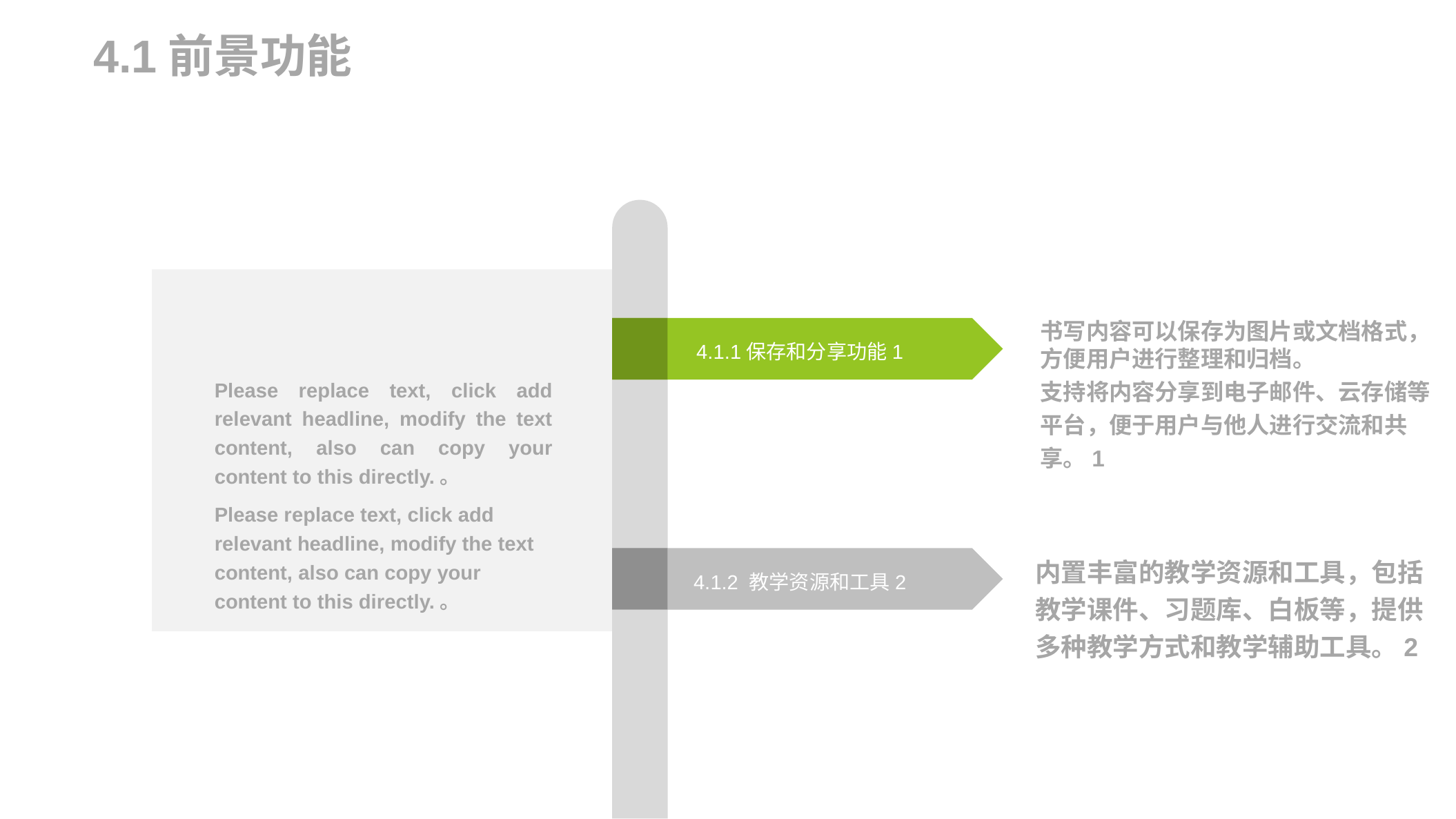

4.1前景功能

Please replace text, click add relevant headline, modify the text content, also can copy your content to this directly.。
Please replace text, click add relevant headline, modify the text content, also can copy your content to this directly.。
书写内容可以保存为图片或文档格式，方便用户进行整理和归档。
支持将内容分享到电子邮件、云存储等平台，便于用户与他人进行交流和共享。1

4.1.1保存和分享功能1
内置丰富的教学资源和工具，包括教学课件、习题库、白板等，提供多种教学方式和教学辅助工具。2
4.1.2 教学资源和工具2